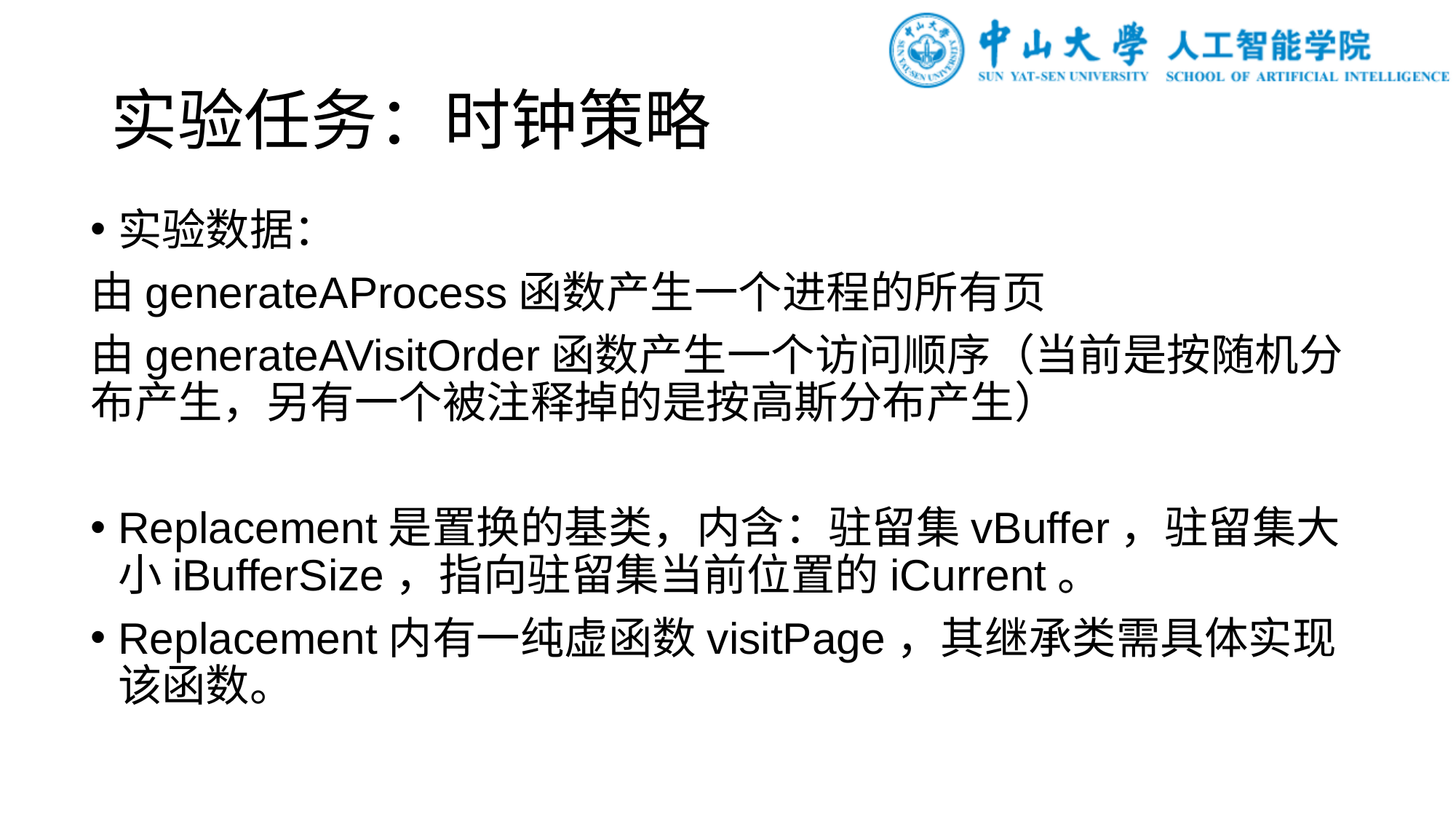

# 实验任务：时钟策略
实验数据：
由generateAProcess函数产生一个进程的所有页
由generateAVisitOrder函数产生一个访问顺序（当前是按随机分布产生，另有一个被注释掉的是按高斯分布产生）

Replacement是置换的基类，内含：驻留集vBuffer，驻留集大小iBufferSize，指向驻留集当前位置的iCurrent。
Replacement内有一纯虚函数visitPage，其继承类需具体实现该函数。